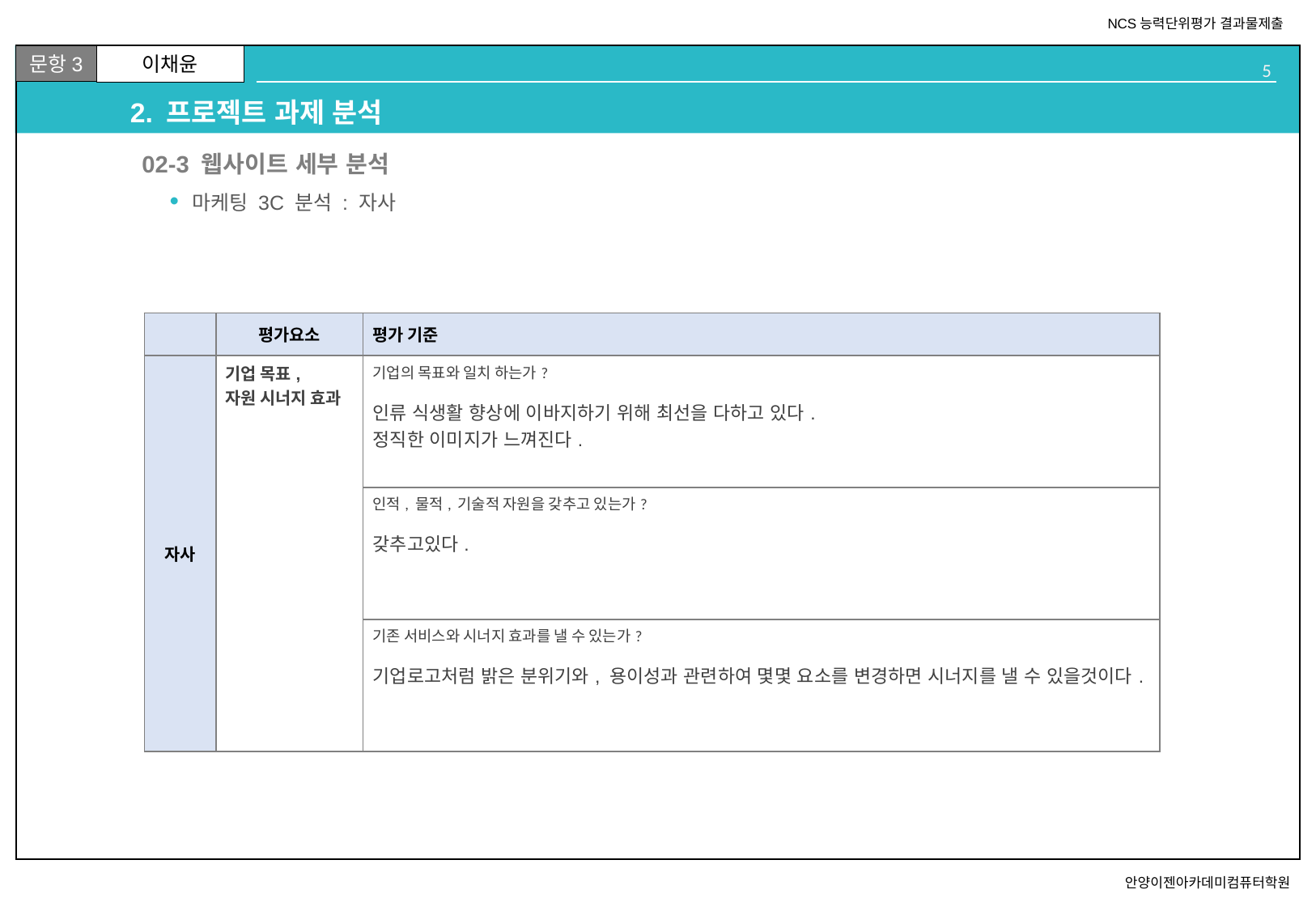

# 2. 프로젝트 과제 분석
02
02-3 웹사이트 세부 분석
마케팅 3C 분석 : 자사

|  | 평가요소 | 평가 기준 |
| --- | --- | --- |
| 자사 | 기업 목표, 자원 시너지 효과 | 기업의 목표와 일치 하는가? 인류 식생활 향상에 이바지하기 위해 최선을 다하고 있다. 정직한 이미지가 느껴진다. |
|  |  | 인적, 물적, 기술적 자원을 갖추고 있는가? 갖추고있다. |
|  |  | 기존 서비스와 시너지 효과를 낼 수 있는가? 기업로고처럼 밝은 분위기와, 용이성과 관련하여 몇몇 요소를 변경하면 시너지를 낼 수 있을것이다. |